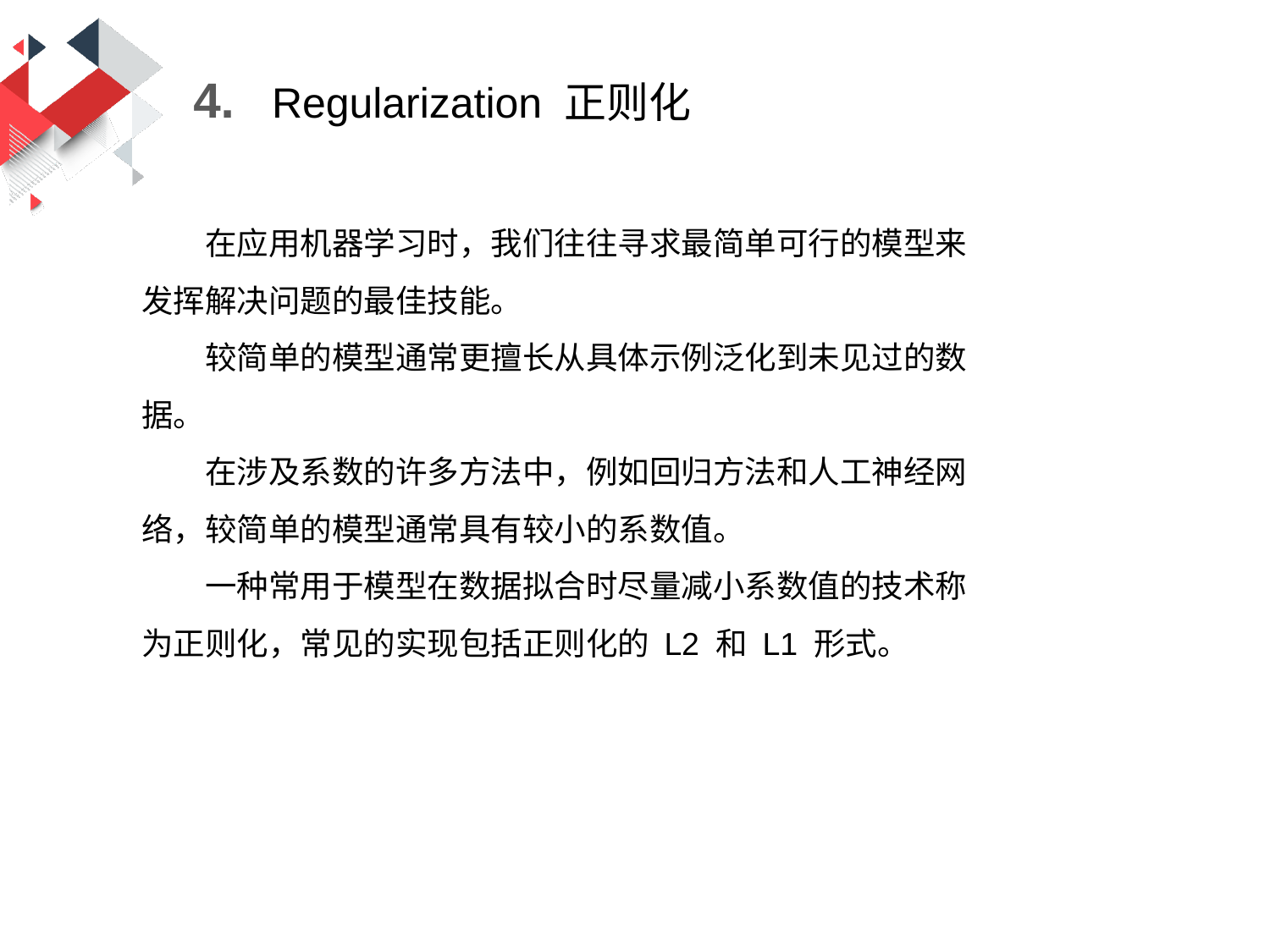

4.   Regularization 正则化
在应用机器学习时，我们往往寻求最简单可行的模型来发挥解决问题的最佳技能。
较简单的模型通常更擅长从具体示例泛化到未见过的数据。
在涉及系数的许多方法中，例如回归方法和人工神经网络，较简单的模型通常具有较小的系数值。
一种常用于模型在数据拟合时尽量减小系数值的技术称为正则化，常见的实现包括正则化的 L2 和 L1 形式。